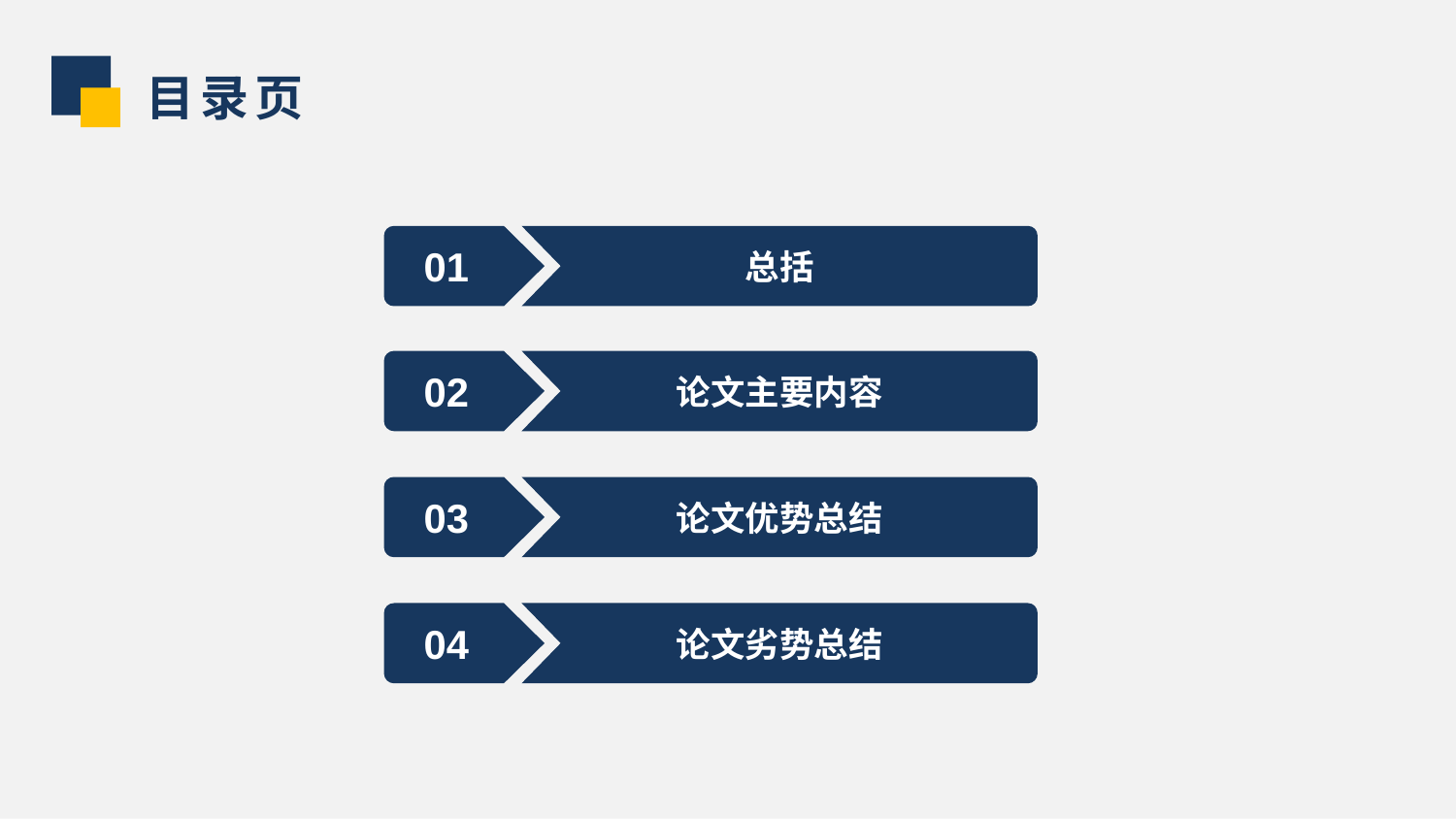

目录页

01
总括
02
论文主要内容
03
论文优势总结
04
论文劣势总结